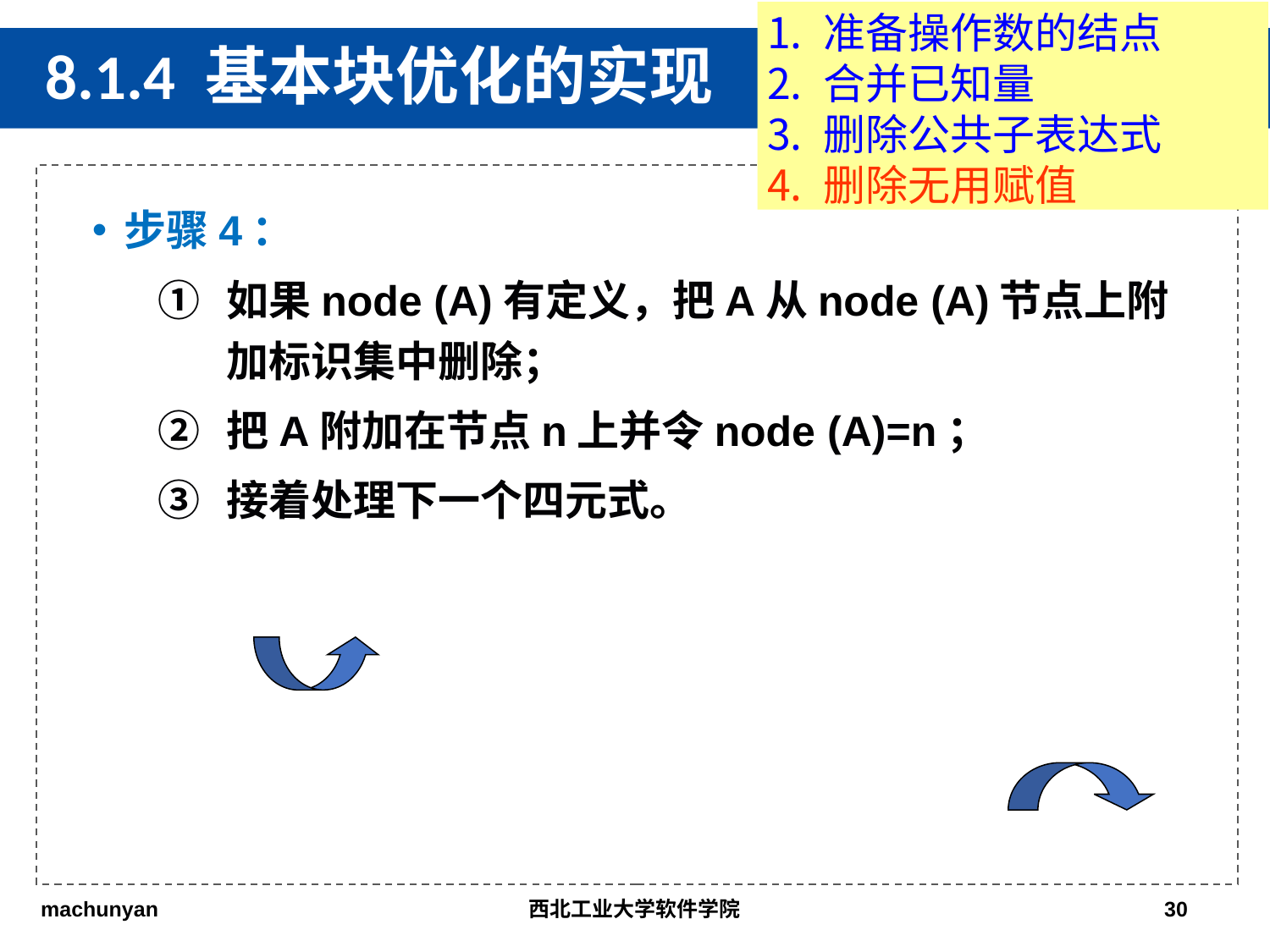

准备操作数的结点
合并已知量
删除公共子表达式
删除无用赋值
8.1.4 基本块优化的实现
步骤4：
如果node (A)有定义，把A从node (A)节点上附加标识集中删除；
把A附加在节点n上并令node (A)=n；
接着处理下一个四元式。